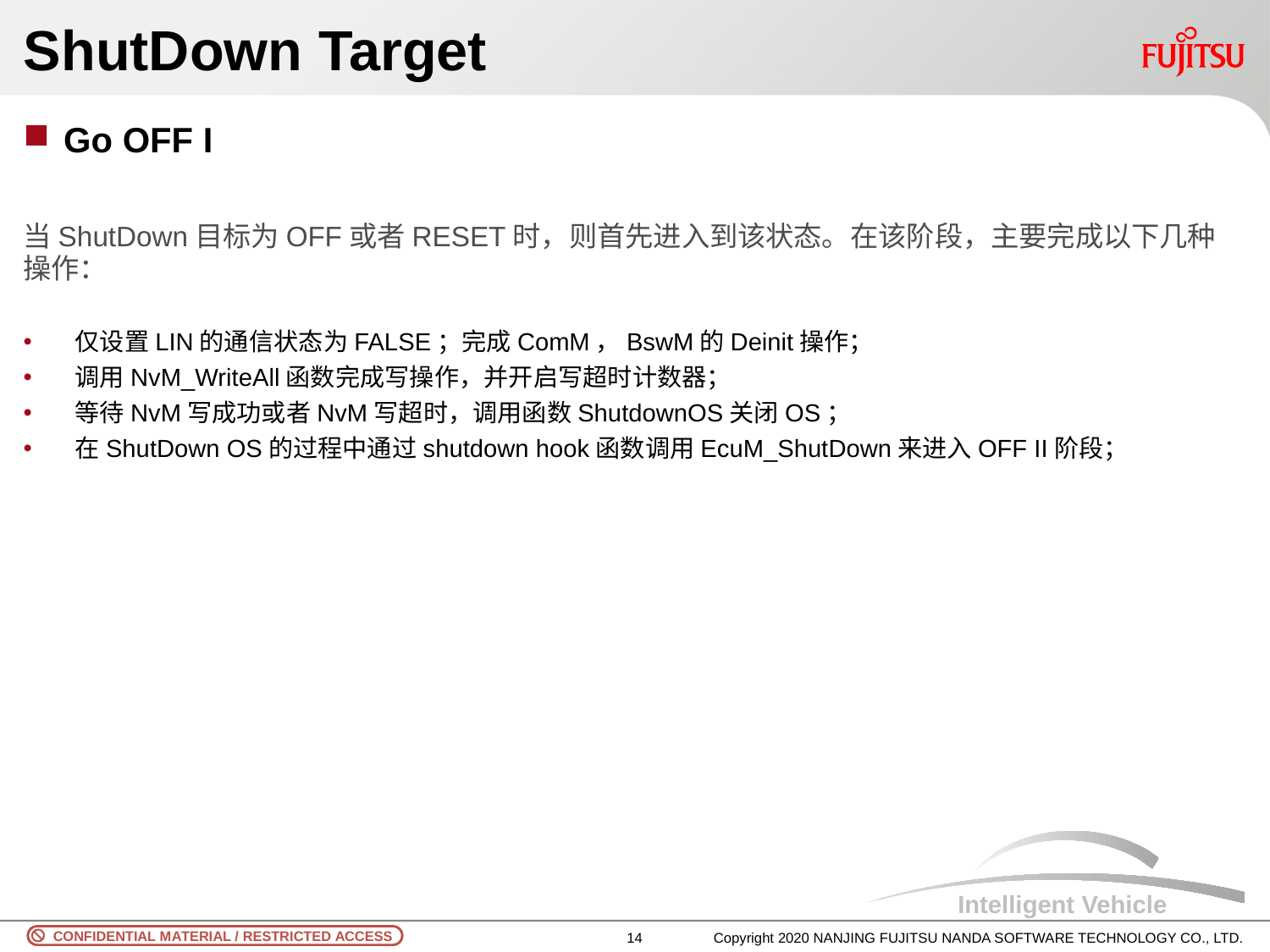

# ShutDown Target
Go OFF I

当ShutDown目标为OFF或者RESET时，则首先进入到该状态。在该阶段，主要完成以下几种操作：

 仅设置LIN的通信状态为FALSE；完成ComM，BswM的Deinit操作；
 调用NvM_WriteAll函数完成写操作，并开启写超时计数器；
 等待NvM写成功或者NvM写超时，调用函数ShutdownOS关闭OS；
 在ShutDown OS的过程中通过shutdown hook函数调用EcuM_ShutDown来进入OFF II阶段；
14
Copyright 2020 NANJING FUJITSU NANDA SOFTWARE TECHNOLOGY CO., LTD.